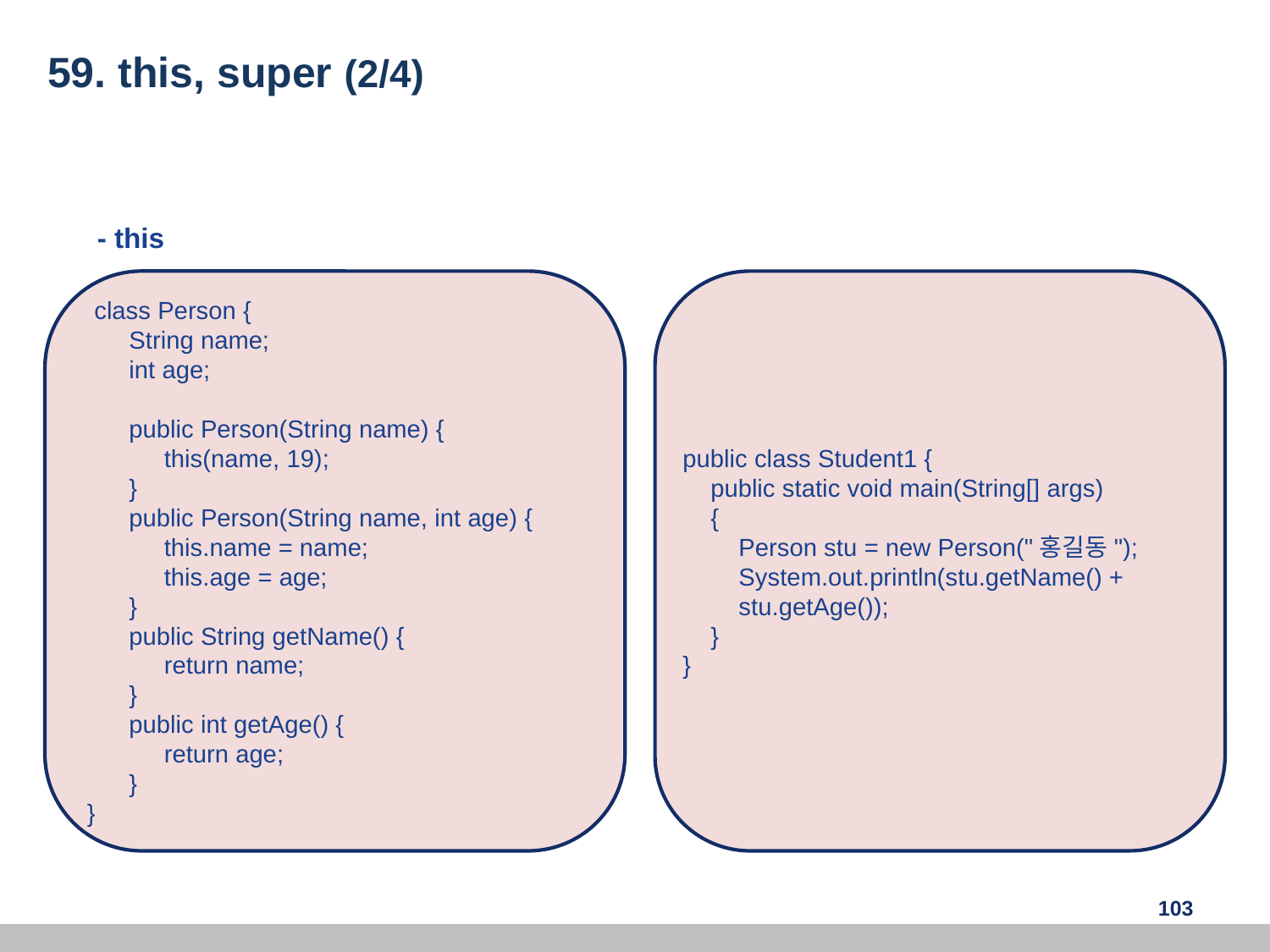

59. this, super (2/4)
- this
   class Person {
        String name;
        int age;

        public Person(String name) {
             this(name, 19);
        }
        public Person(String name, int age) {
             this.name = name;
             this.age = age;
        }
        public String getName() {
             return name;
        }
        public int getAge() {
             return age;
        }
  }
public class Student1 {
    public static void main(String[] args)
    {
        Person stu = new Person("홍길동");
        System.out.println(stu.getName() +
        stu.getAge());
    }
}
103